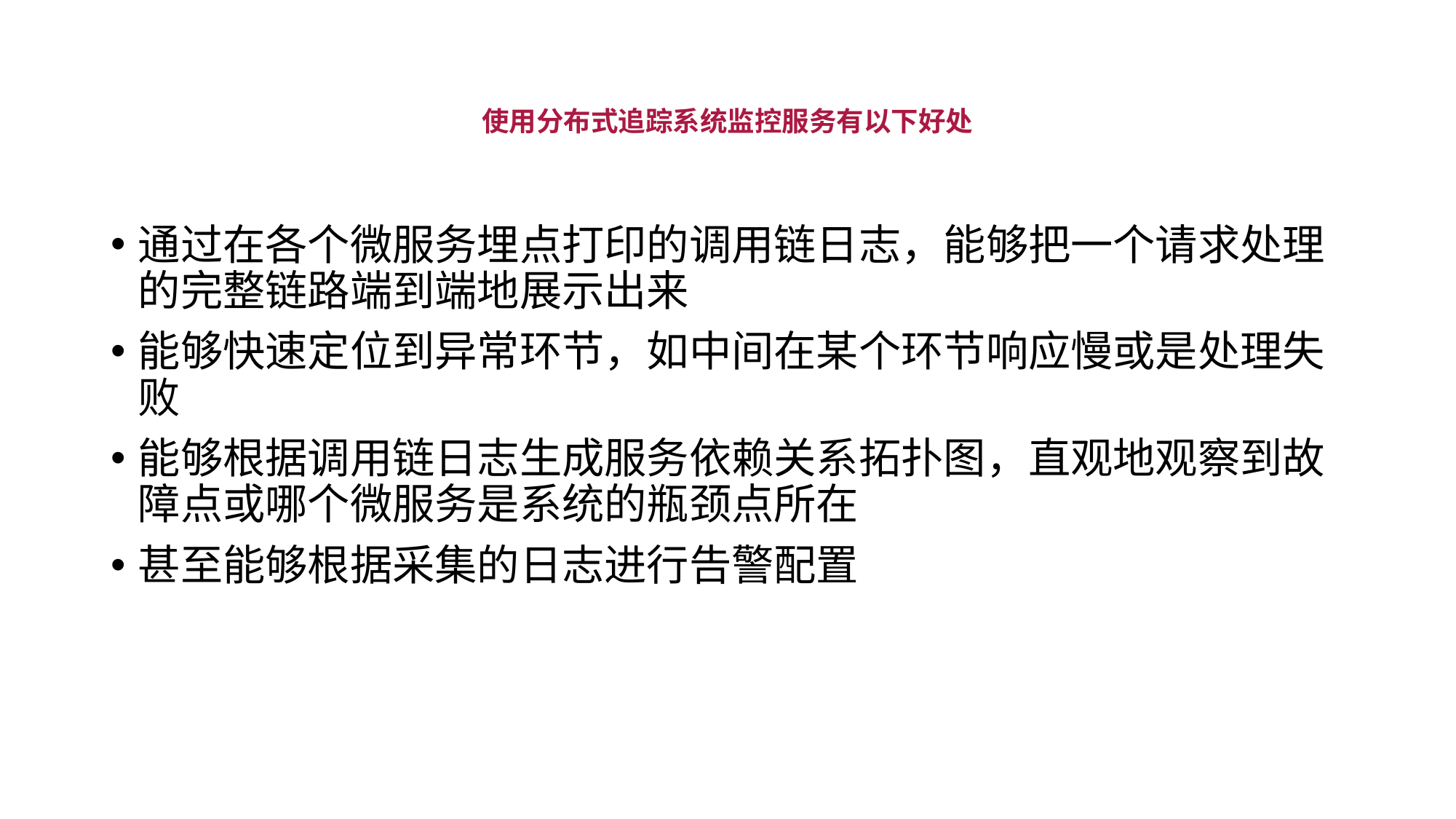

# 使用分布式追踪系统监控服务有以下好处
通过在各个微服务埋点打印的调用链日志，能够把一个请求处理的完整链路端到端地展示出来
能够快速定位到异常环节，如中间在某个环节响应慢或是处理失败
能够根据调用链日志生成服务依赖关系拓扑图，直观地观察到故障点或哪个微服务是系统的瓶颈点所在
甚至能够根据采集的日志进行告警配置